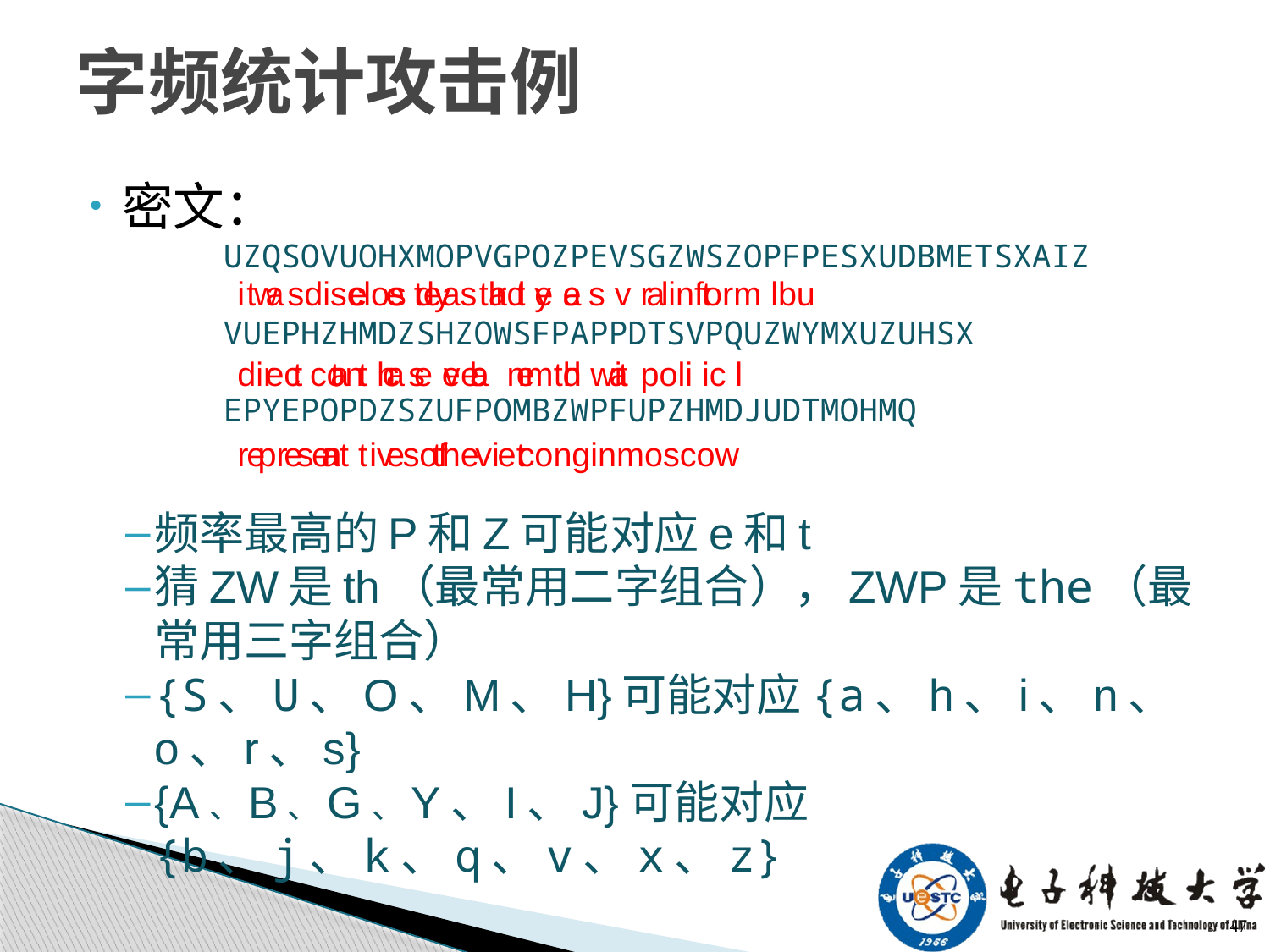

# 字频统计攻击例
密文：
UZQSOVUOHXMOPVGPOZPEVSGZWSZOPFPESXUDBMETSXAIZ

VUEPHZHMDZSHZOWSFPAPPDTSVPQUZWYMXUZUHSX

EPYEPOPDZSZUFPOMBZWPFUPZHMDJUDTMOHMQ

频率最高的P和Z可能对应e和t
猜ZW是th（最常用二字组合），ZWP是the（最常用三字组合）
{S、U、O、M、H}可能对应{a、h、i、n、o、r、s}
{A、B、G、Y、I、J}可能对应{b、j、k、q、v、x、z}

   a                 a   a      a       a

          a    a       a             a

         a
i w sdisclos dy s  rd y    s v r linform lbu

dir c con  c s  v b  nm d wi  poli ic l

r pr s n   iv sof   vi  conginmoscow
 t          e  e te    th t e e             t

   e t   t  t h  e ee    e  th    t

 e  e e t t  e   the  et
47